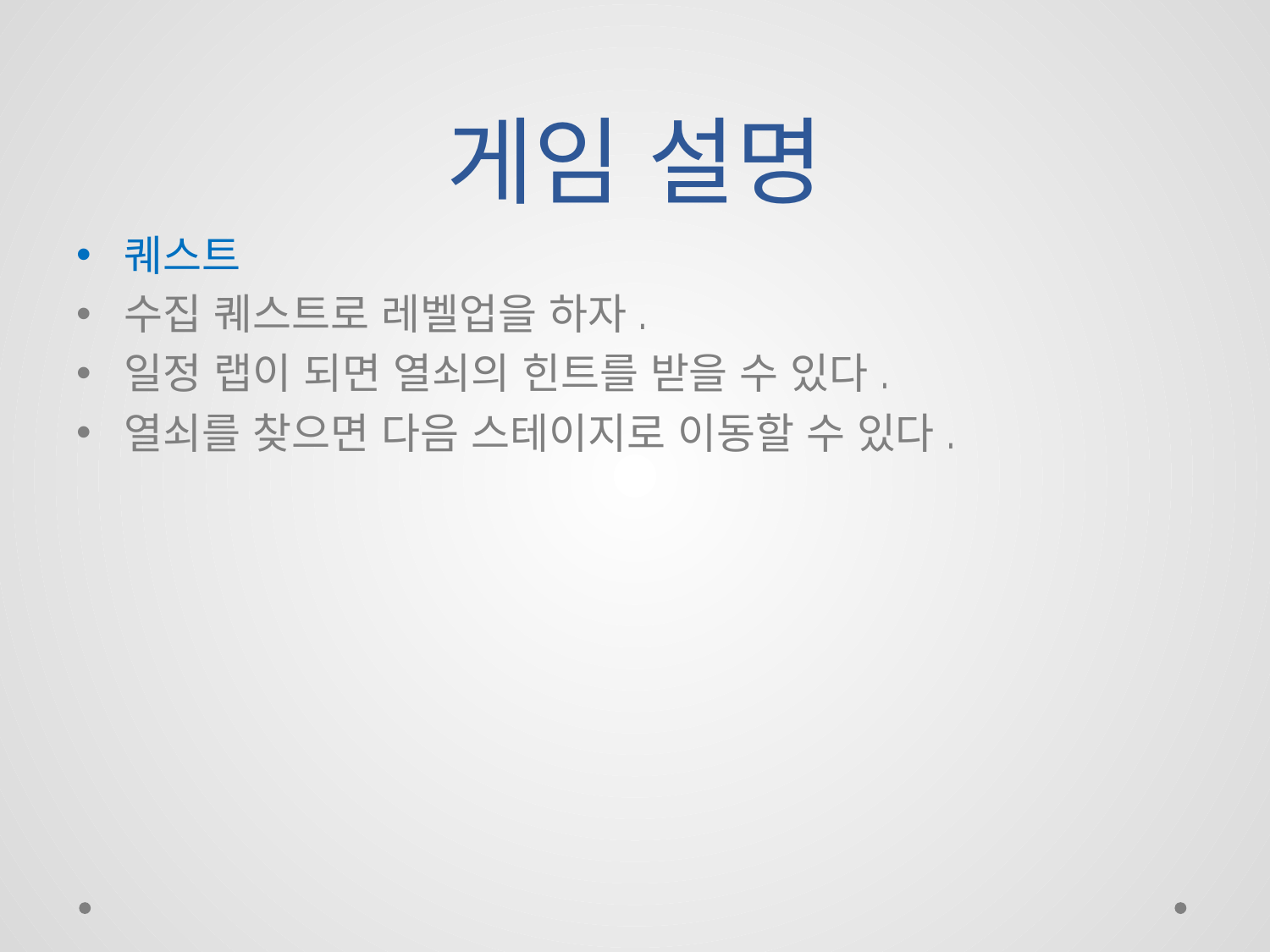

# 게임 설명
퀘스트
수집 퀘스트로 레벨업을 하자.
일정 랩이 되면 열쇠의 힌트를 받을 수 있다.
열쇠를 찾으면 다음 스테이지로 이동할 수 있다.